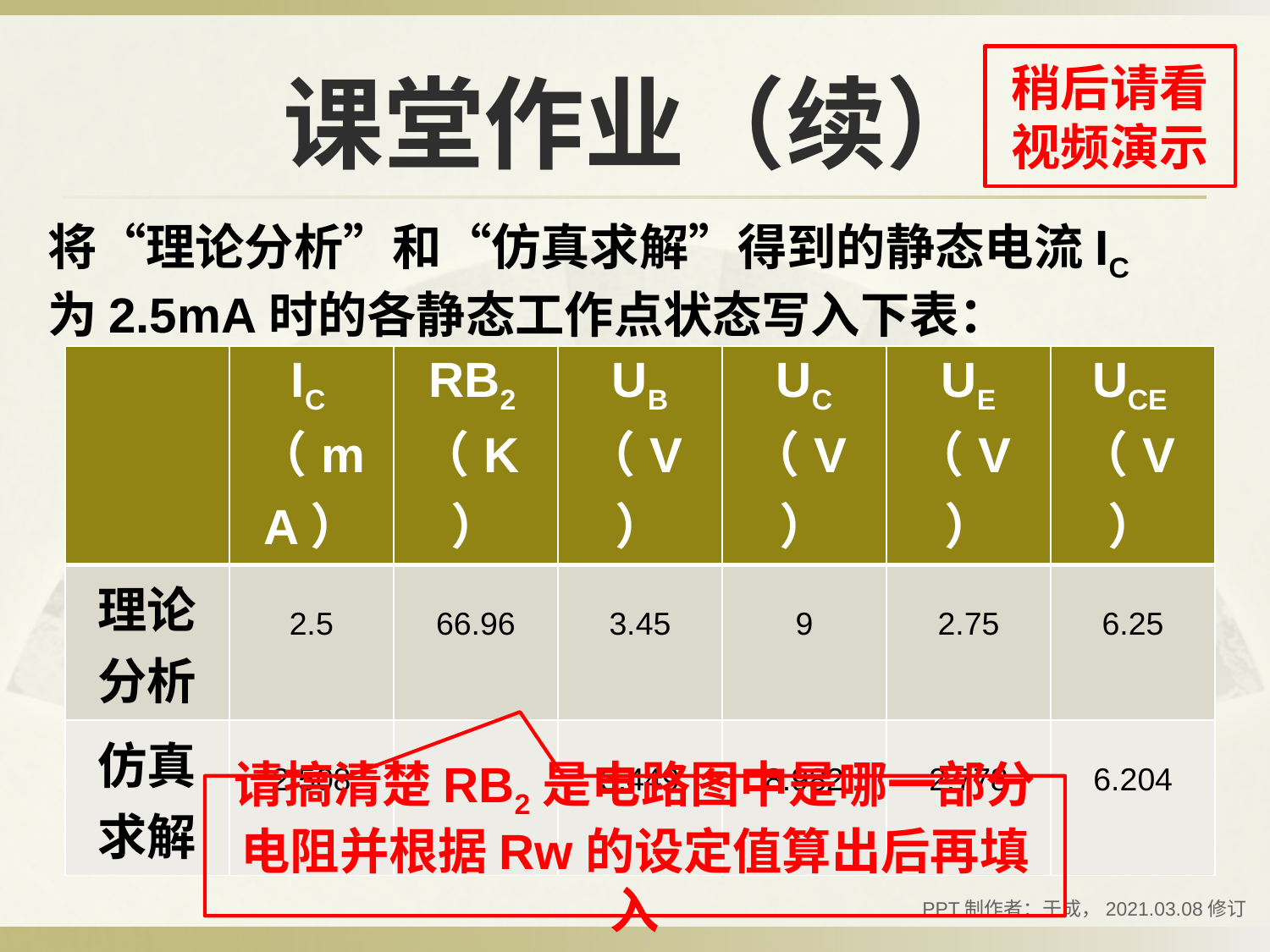

# 课堂作业（续）
稍后请看视频演示
将“理论分析”和“仿真求解”得到的静态电流IC为2.5mA时的各静态工作点状态写入下表：
|  | IC（mA） | RB2（K） | UB （V） | UC （V） | UE （V） | UCE（V） |
| --- | --- | --- | --- | --- | --- | --- |
| 理论分析 | 2.5 | 66.96 | 3.45 | 9 | 2.75 | 6.25 |
| 仿真求解 | 2.508 |  | 3.449 | 8.982 | 2.778 | 6.204 |
请搞清楚RB2是电路图中是哪一部分电阻并根据Rw的设定值算出后再填入
PPT制作者：于成，2021.03.08修订